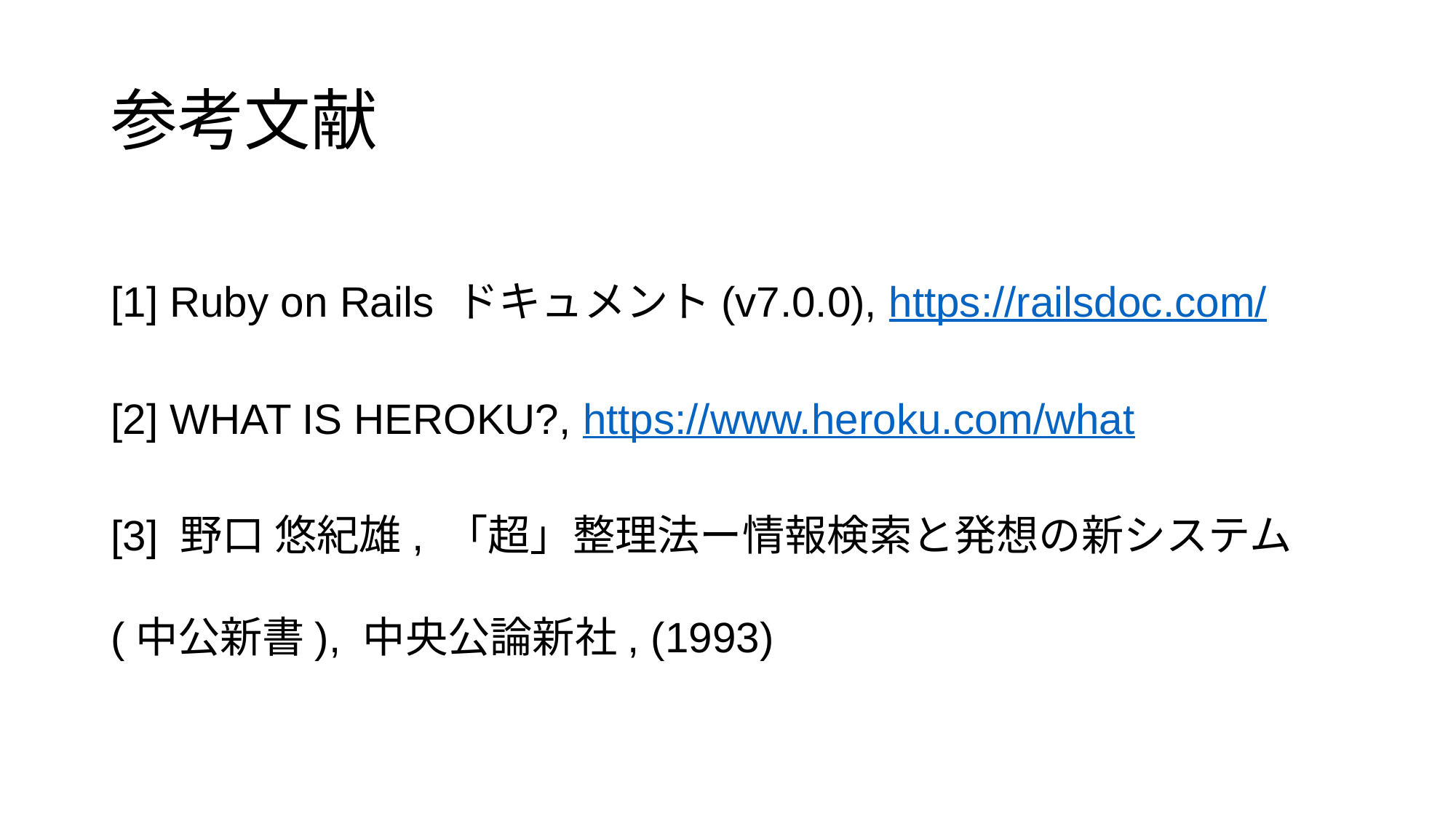

# 参考文献
[1] Ruby on Rails ドキュメント(v7.0.0), https://railsdoc.com/
[2] WHAT IS HEROKU?, https://www.heroku.com/what
[3] 野口 悠紀雄, 「超」整理法ー情報検索と発想の新システム(中公新書), 中央公論新社, (1993)